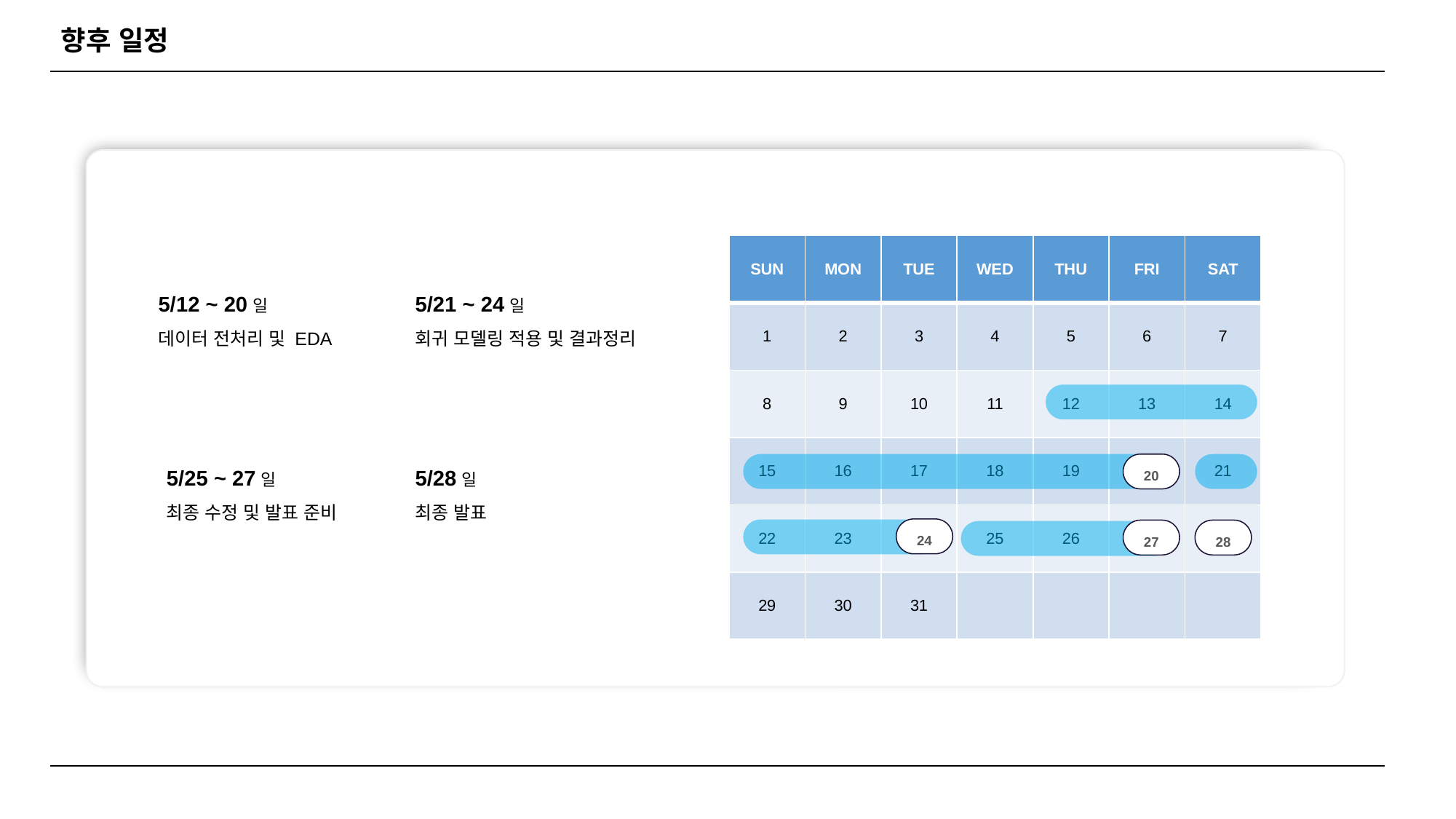

향후 일정

| SUN | MON | TUE | WED | THU | FRI | SAT |
| --- | --- | --- | --- | --- | --- | --- |
| 1 | 2 | 3 | 4 | 5 | 6 | 7 |
| 8 | 9 | 10 | 11 | 12 | 13 | 14 |
| 15 | 16 | 17 | 18 | 19 | 20 | 21 |
| 22 | 23 | 24 | 25 | 26 | 27 | 28 |
| 29 | 30 | 31 |  |  |  |  |
5/12 ~ 20일
데이터 전처리 및 EDA
5/21 ~ 24일
회귀 모델링 적용 및 결과정리

5/25 ~ 27일
최종 수정 및 발표 준비
5/28일
최종 발표

20

24

27
28